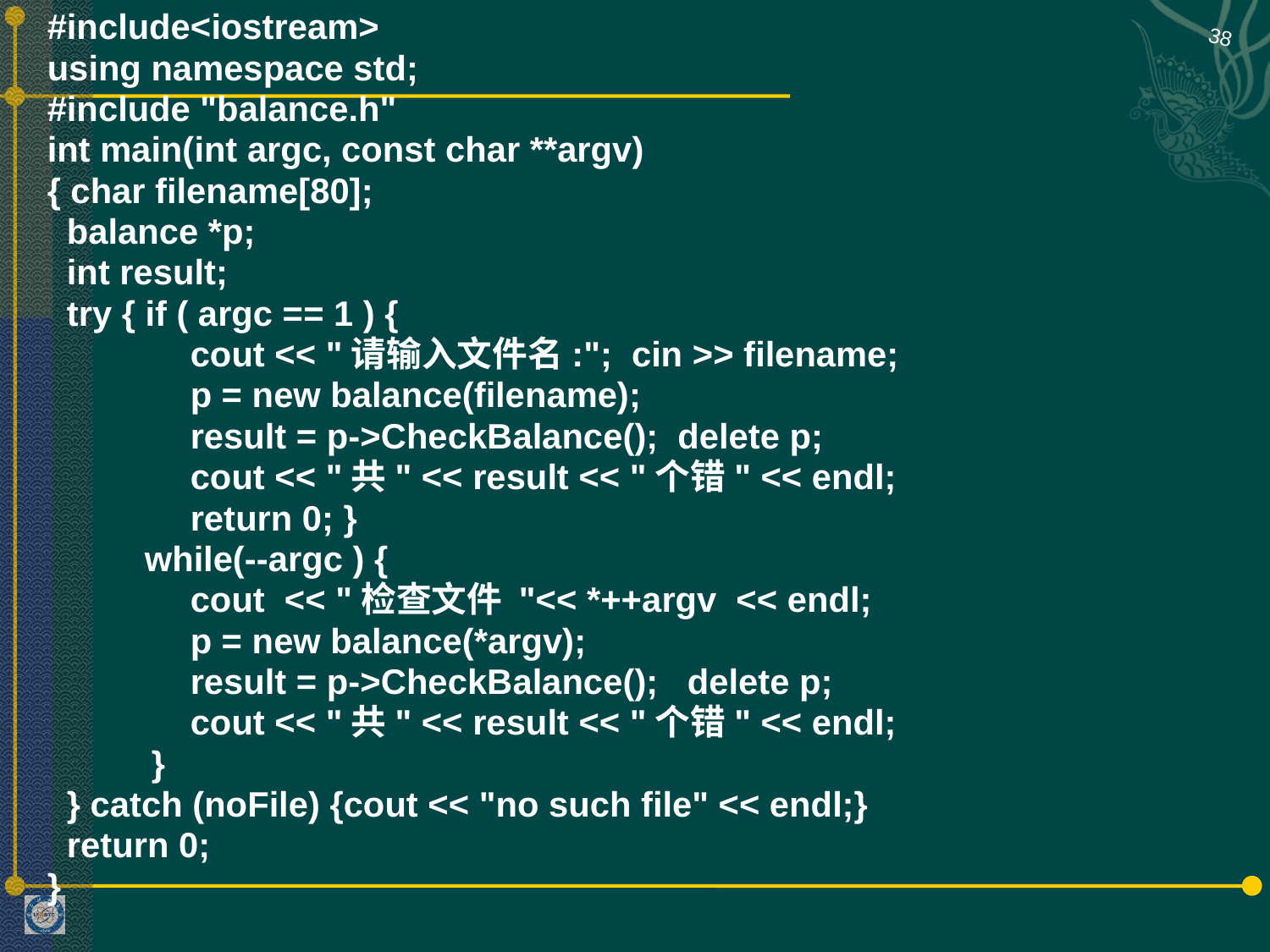

38
#include<iostream>
using namespace std;
#include "balance.h"
int main(int argc, const char **argv)
{ char filename[80];
  balance *p;
  int result;
  try { if ( argc == 1 ) {
	      cout << "请输入文件名:";  cin >> filename;
	      p = new balance(filename);
	      result = p->CheckBalance();  delete p;
	      cout << "共" << result << "个错" << endl;
  	      return 0; }
          while(--argc ) {
	      cout  << "检查文件 "<< *++argv  << endl;
	      p = new balance(*argv);
	      result = p->CheckBalance();   delete p;
	      cout << "共" << result << "个错" << endl;
	  }
  } catch (noFile) {cout << "no such file" << endl;}
  return 0;
}